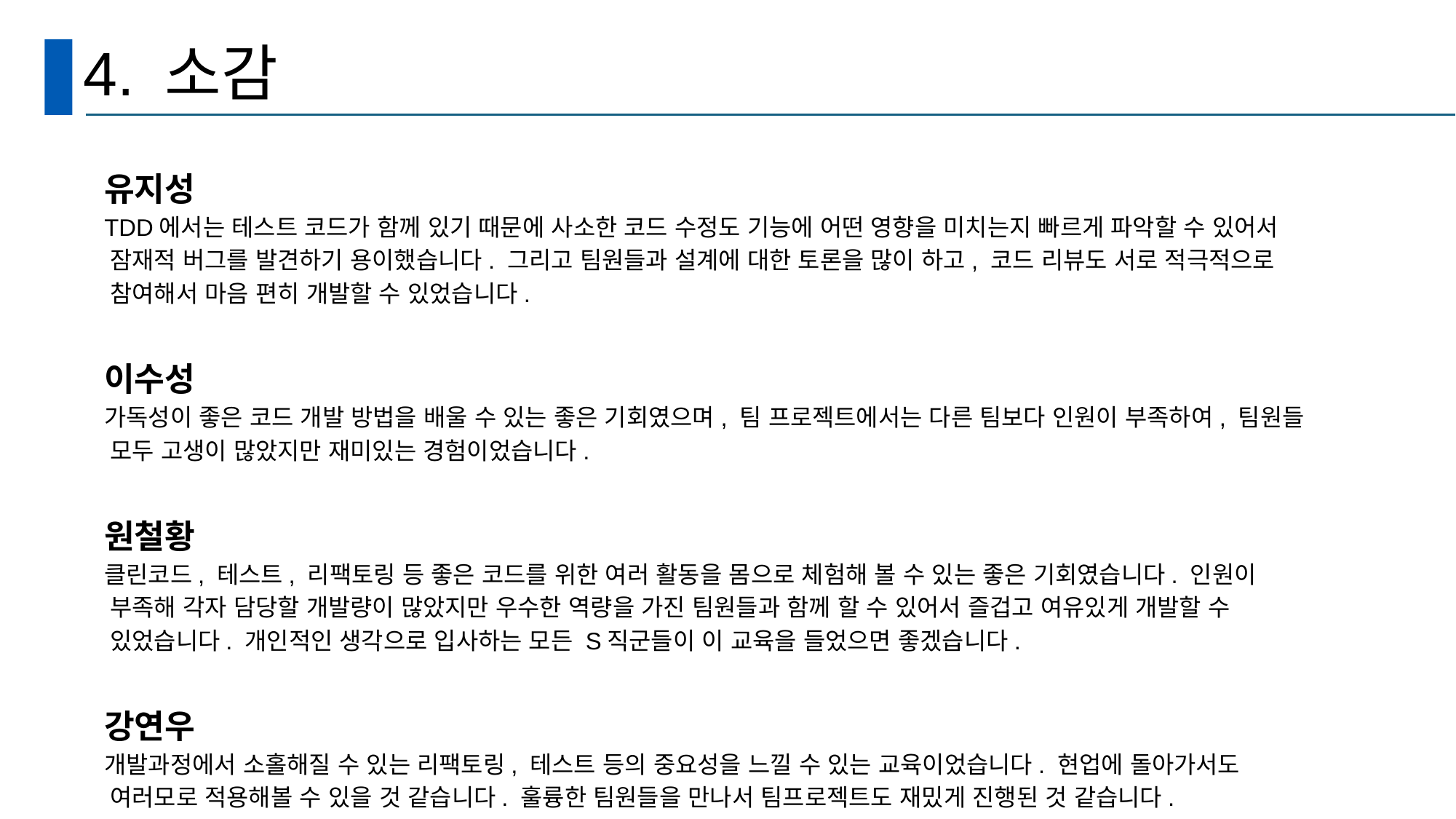

# 4. 소감
유지성
TDD에서는 테스트 코드가 함께 있기 때문에 사소한 코드 수정도 기능에 어떤 영향을 미치는지 빠르게 파악할 수 있어서 잠재적 버그를 발견하기 용이했습니다. 그리고 팀원들과 설계에 대한 토론을 많이 하고, 코드 리뷰도 서로 적극적으로 참여해서 마음 편히 개발할 수 있었습니다.

이수성
가독성이 좋은 코드 개발 방법을 배울 수 있는 좋은 기회였으며, 팀 프로젝트에서는 다른 팀보다 인원이 부족하여, 팀원들 모두 고생이 많았지만 재미있는 경험이었습니다.

원철황
클린코드, 테스트, 리팩토링 등 좋은 코드를 위한 여러 활동을 몸으로 체험해 볼 수 있는 좋은 기회였습니다. 인원이 부족해 각자 담당할 개발량이 많았지만 우수한 역량을 가진 팀원들과 함께 할 수 있어서 즐겁고 여유있게 개발할 수 있었습니다. 개인적인 생각으로 입사하는 모든 S직군들이 이 교육을 들었으면 좋겠습니다.

강연우
개발과정에서 소홀해질 수 있는 리팩토링, 테스트 등의 중요성을 느낄 수 있는 교육이었습니다. 현업에 돌아가서도 여러모로 적용해볼 수 있을 것 같습니다. 훌륭한 팀원들을 만나서 팀프로젝트도 재밌게 진행된 것 같습니다.